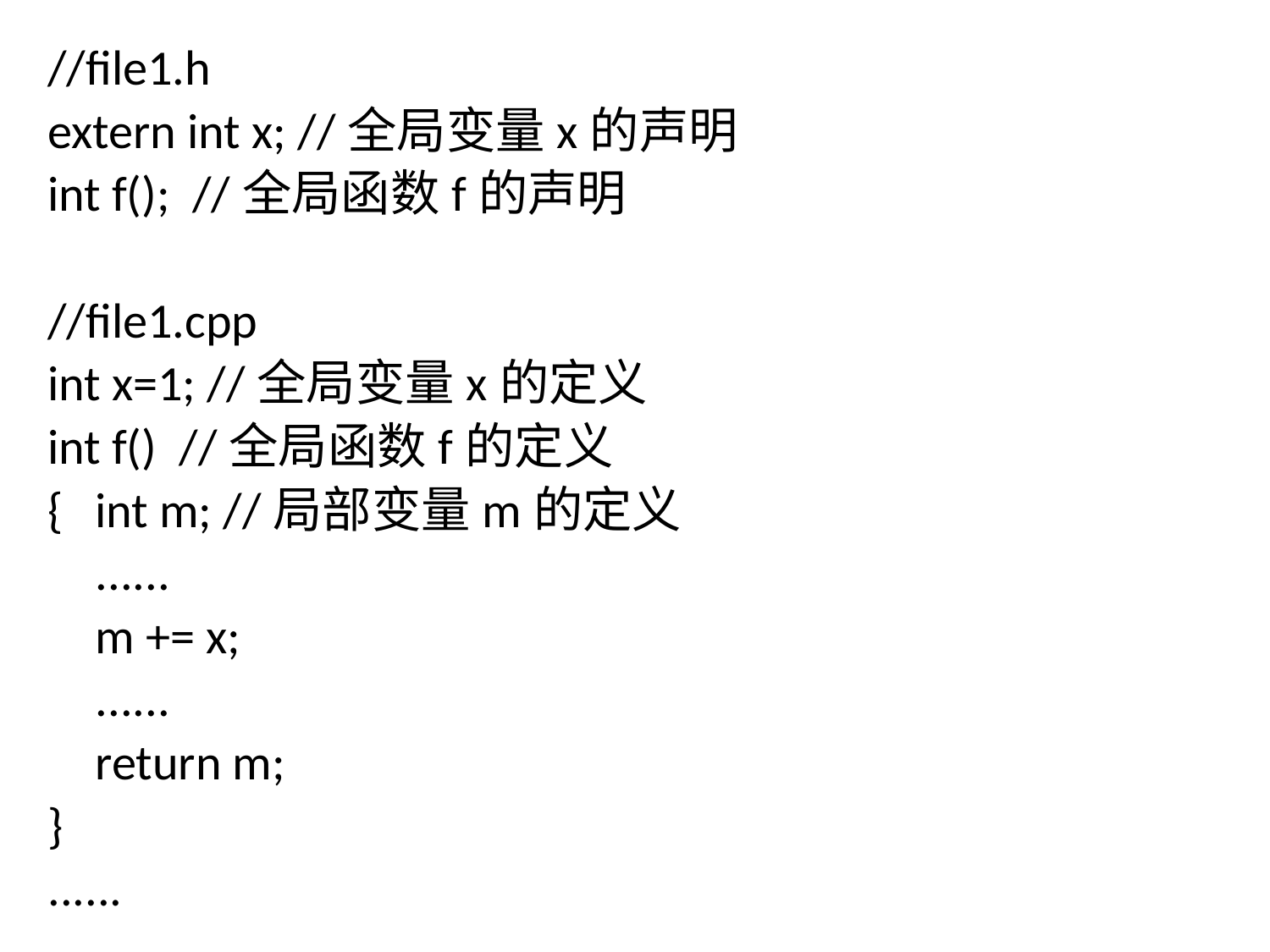

//file1.h
extern int x; //全局变量x的声明
int f();  //全局函数f的声明

//file1.cpp
int x=1; //全局变量x的定义
int f()  //全局函数f的定义
{	int m; //局部变量m的定义
	......
	m += x;
	......
	return m;
}
......